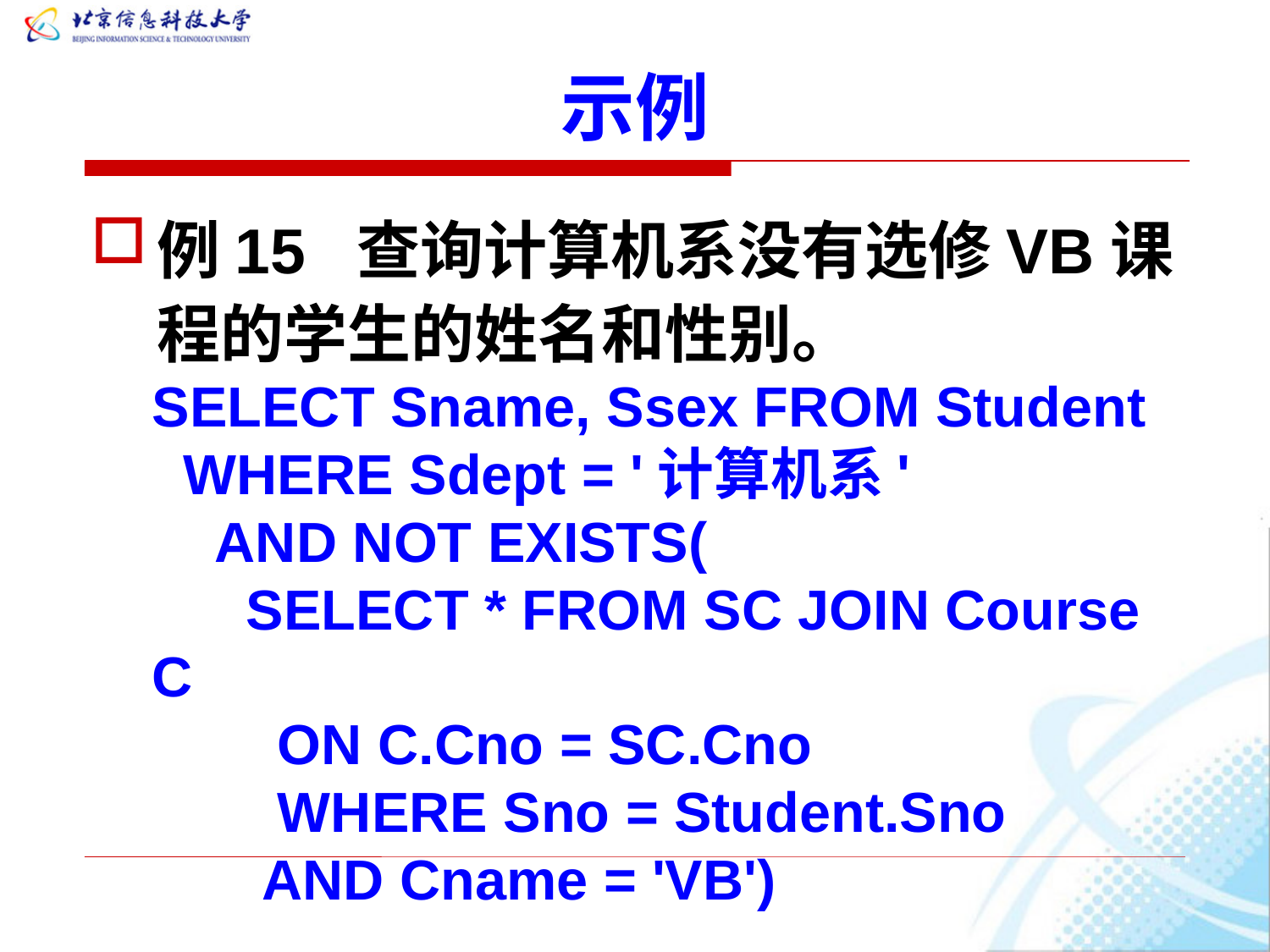

# 示例
例15  查询计算机系没有选修VB课程的学生的姓名和性别。
SELECT Sname, Ssex FROM Student
  WHERE Sdept = '计算机系'
    AND NOT EXISTS(
      SELECT * FROM SC JOIN Course C
        ON C.Cno = SC.Cno
        WHERE Sno = Student.Sno
       AND Cname = 'VB')

139